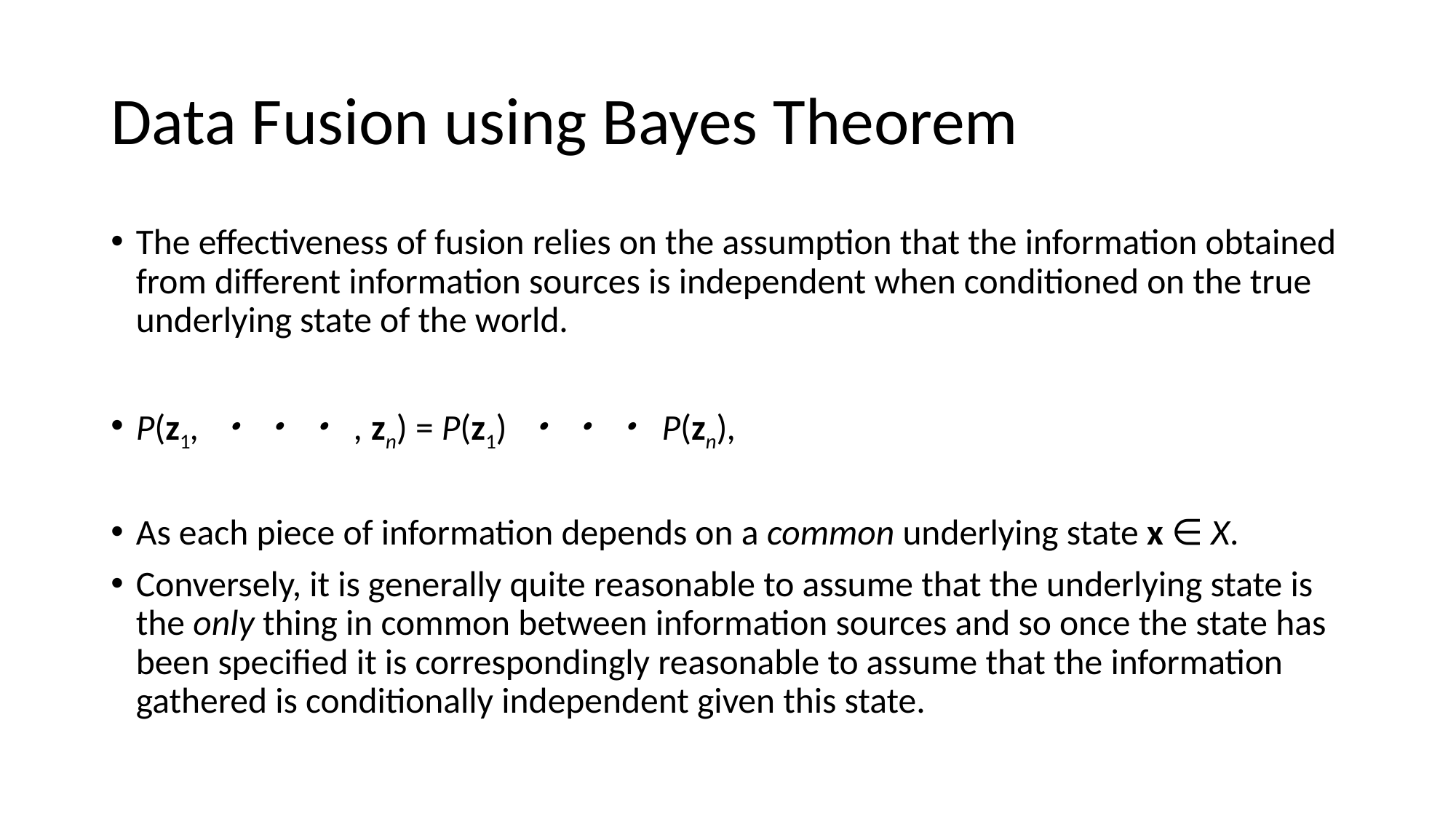

# Data Fusion using Bayes Theorem
The effectiveness of fusion relies on the assumption that the information obtained from different information sources is independent when conditioned on the true underlying state of the world.

P(z1, ・ ・ ・ , zn) = P(z1) ・ ・ ・ P(zn),

As each piece of information depends on a common underlying state x ∈ X.
Conversely, it is generally quite reasonable to assume that the underlying state is the only thing in common between information sources and so once the state has been specified it is correspondingly reasonable to assume that the information gathered is conditionally independent given this state.